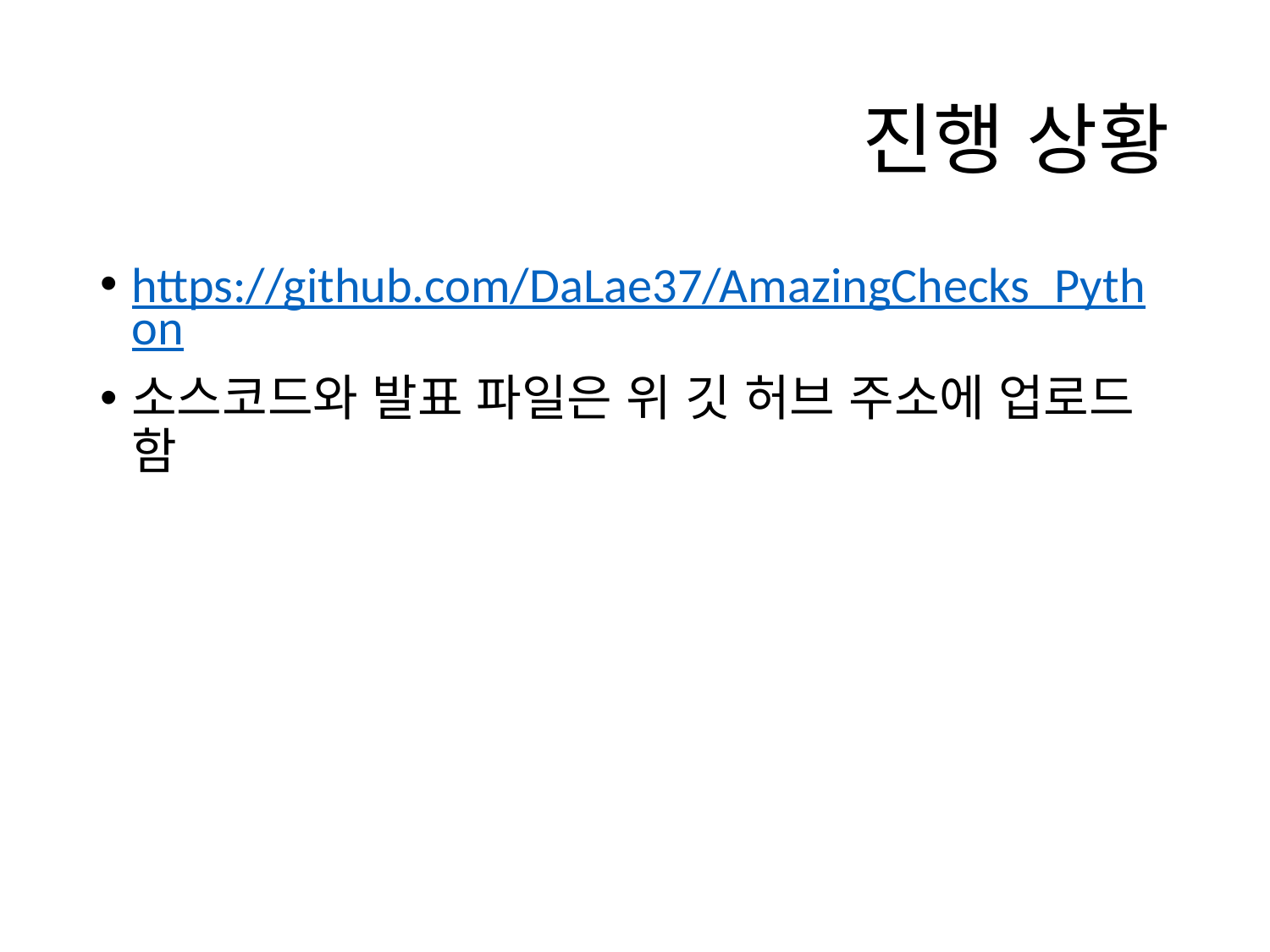

# 진행 상황
https://github.com/DaLae37/AmazingChecks_Python
소스코드와 발표 파일은 위 깃 허브 주소에 업로드 함